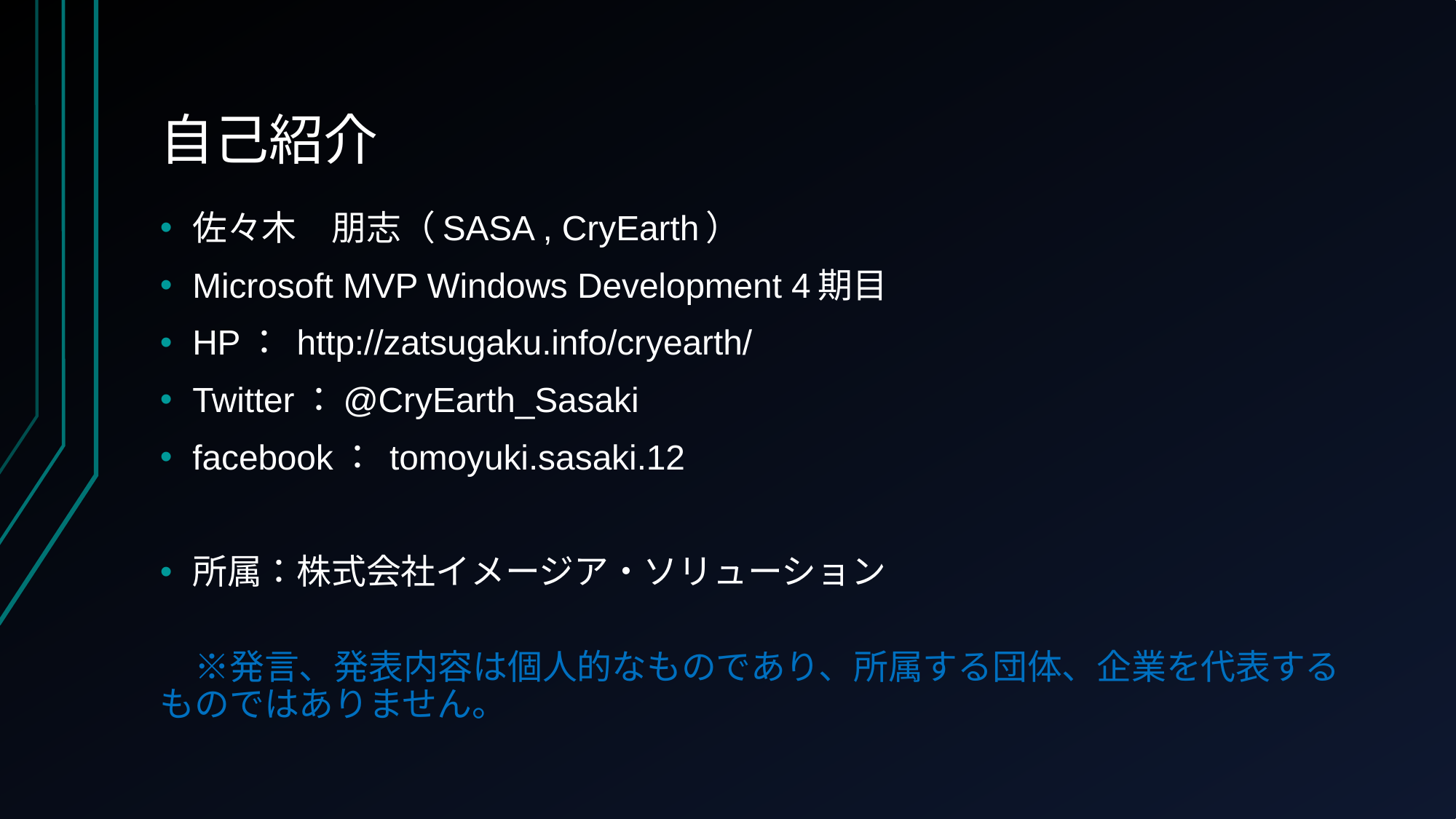

# 自己紹介
佐々木　朋志（SASA , CryEarth）
Microsoft MVP Windows Development 4期目
HP： http://zatsugaku.info/cryearth/
Twitter：@CryEarth_Sasaki
facebook： tomoyuki.sasaki.12

所属：株式会社イメージア・ソリューション
　※発言、発表内容は個人的なものであり、所属する団体、企業を代表するものではありません。